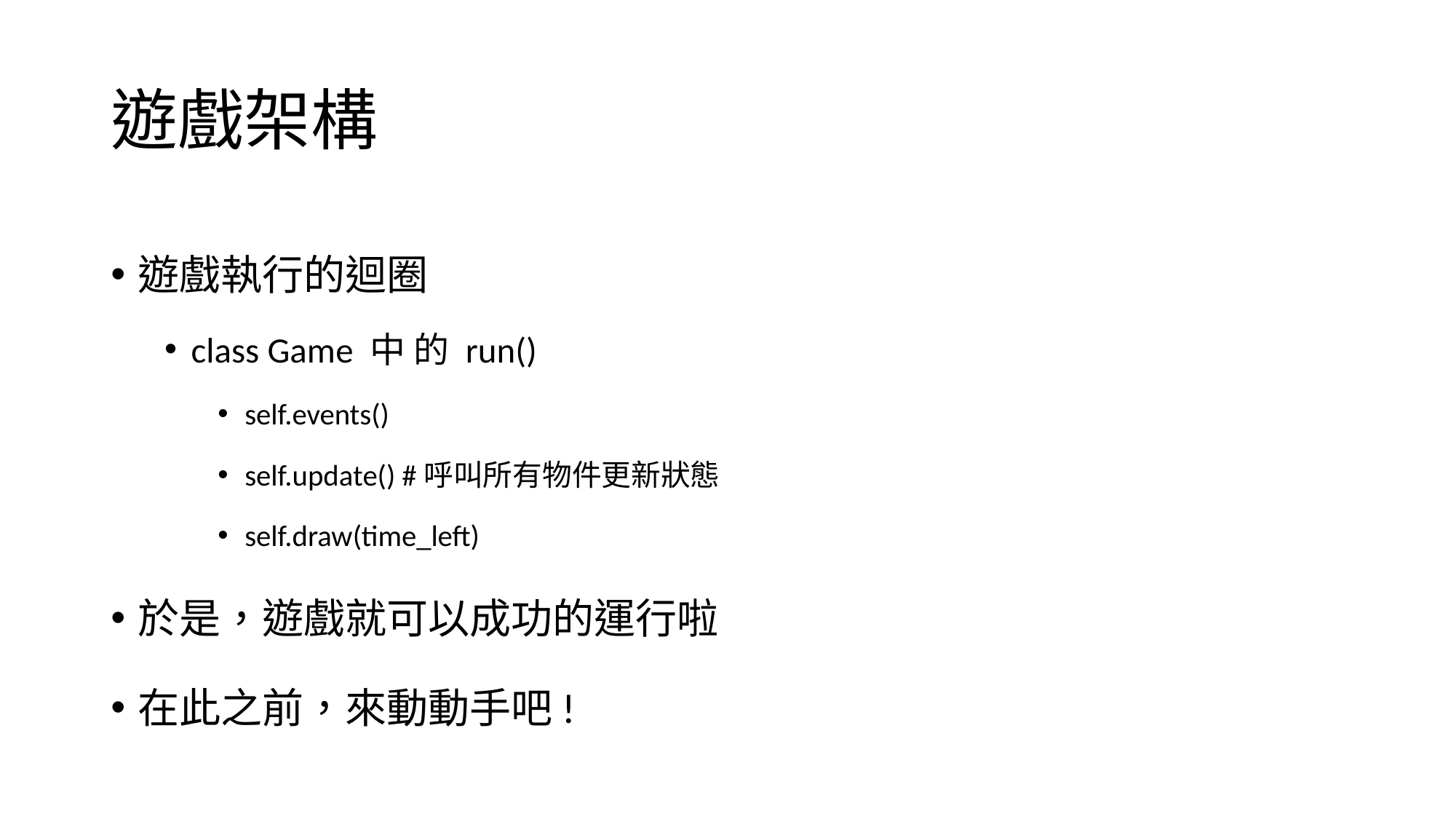

# 遊戲架構
遊戲執行的迴圈
class Game 中 的 run()
self.events()
self.update() #呼叫所有物件更新狀態
self.draw(time_left)
於是，遊戲就可以成功的運行啦
在此之前，來動動手吧!